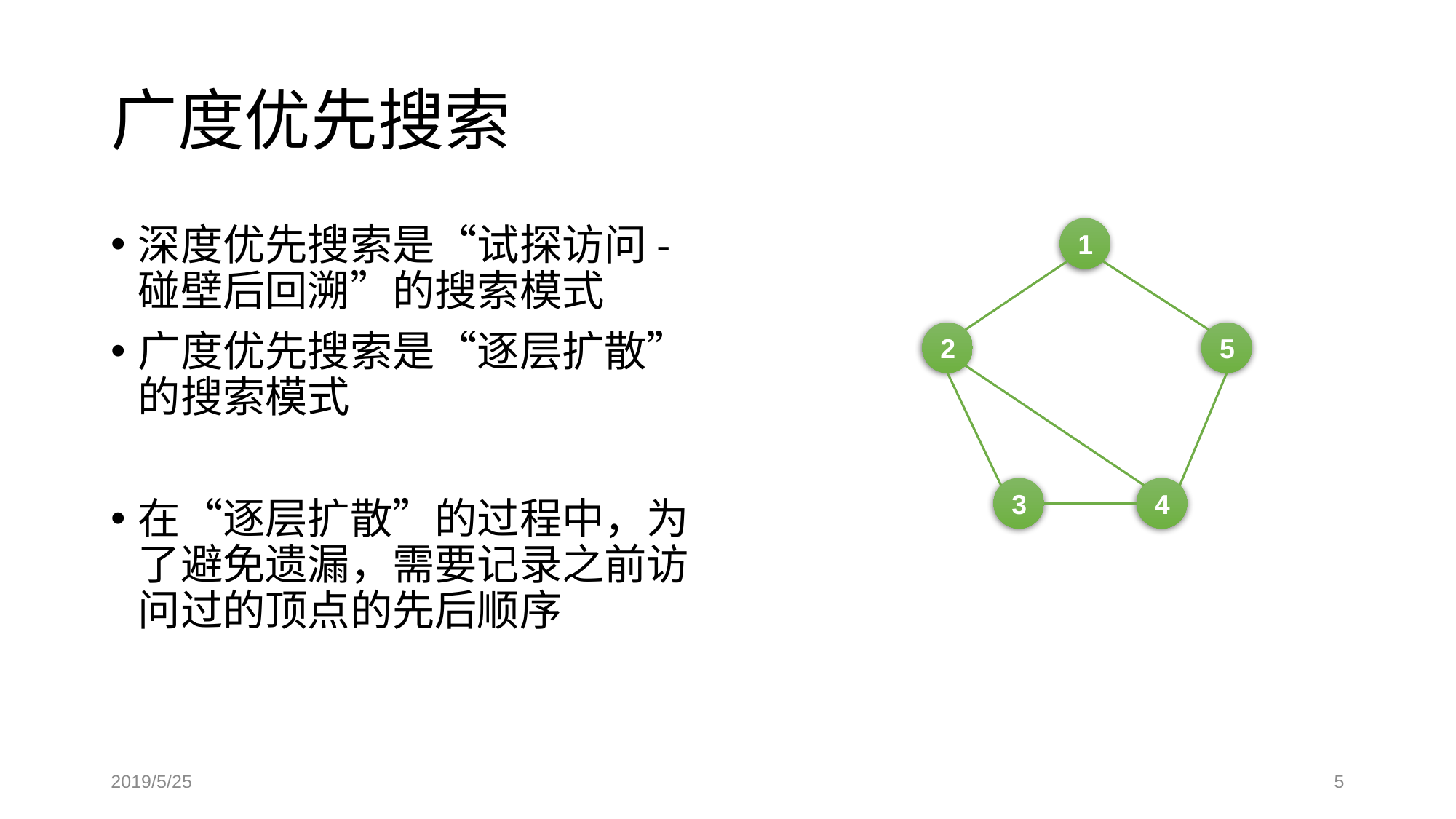

# 广度优先搜索
深度优先搜索是“试探访问-碰壁后回溯”的搜索模式
广度优先搜索是“逐层扩散”的搜索模式

在“逐层扩散”的过程中，为了避免遗漏，需要记录之前访问过的顶点的先后顺序
1
5
2
3
4
2019/5/25
5